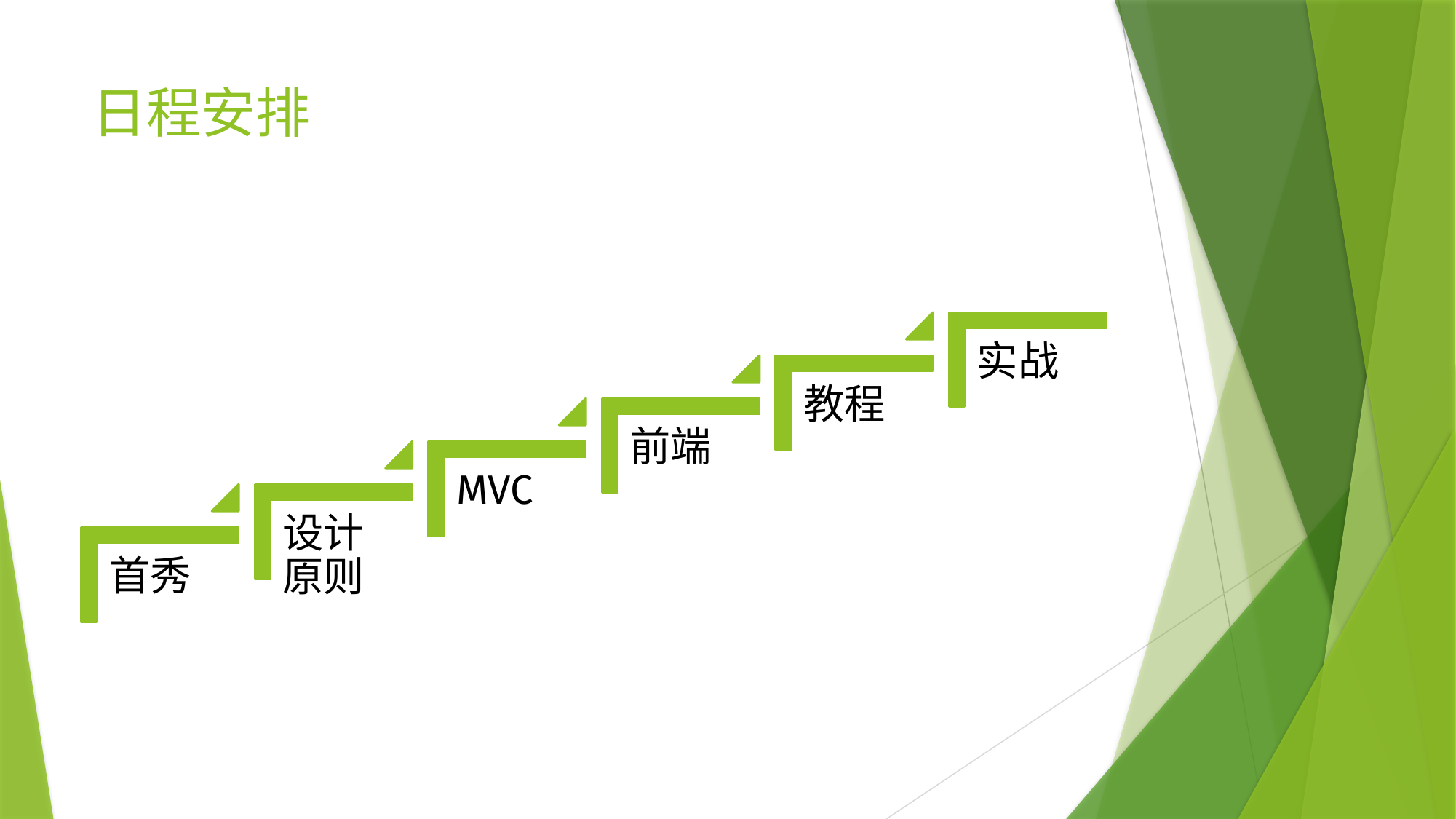

# 日程安排
首秀
设计原则
MVC
前端
教程
实战